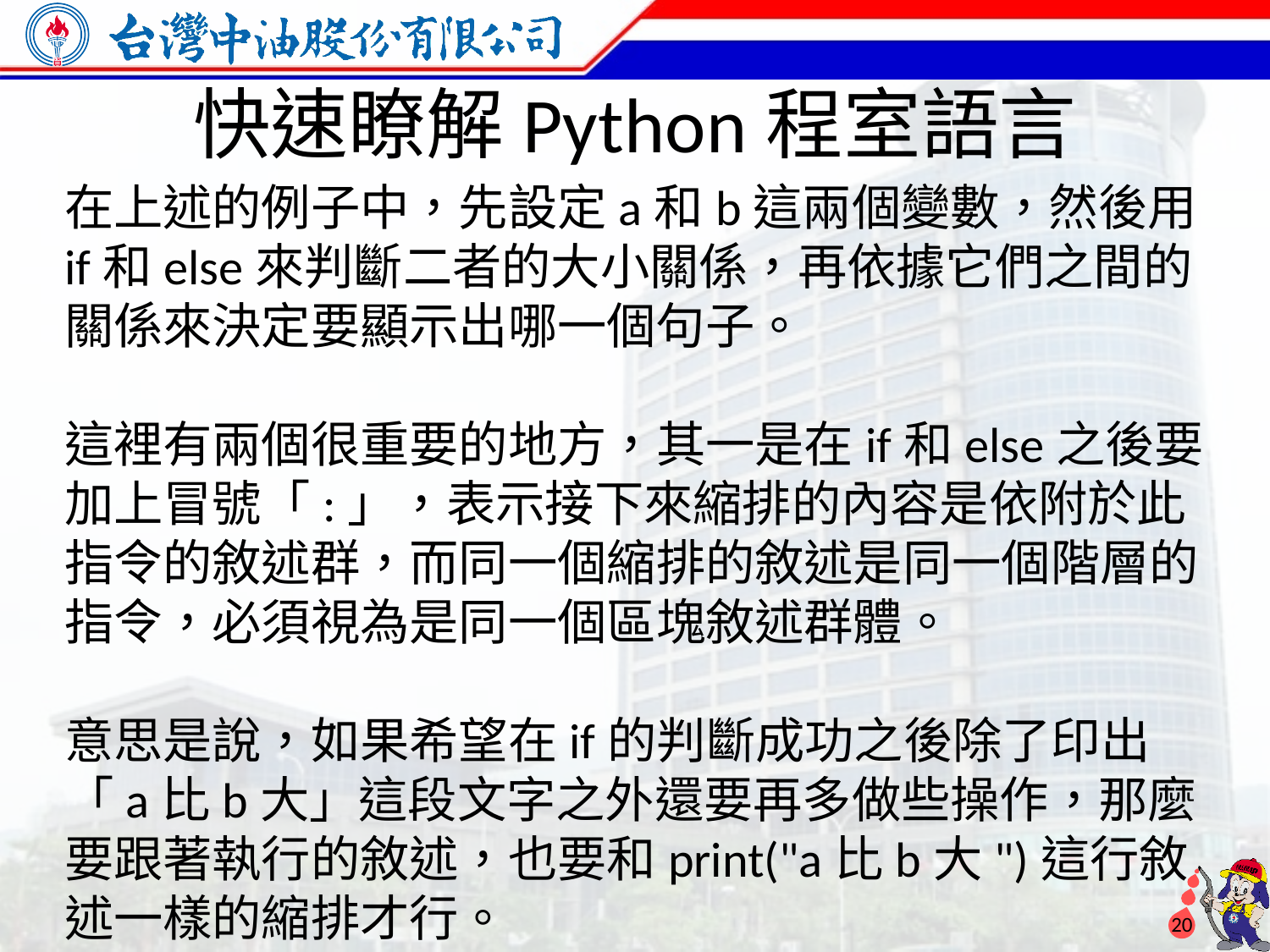

快速瞭解Python程室語言
在上述的例子中，先設定a和b這兩個變數，然後用if和else來判斷二者的大小關係，再依據它們之間的關係來決定要顯示出哪一個句子。

這裡有兩個很重要的地方，其一是在if和else之後要加上冒號「:」，表示接下來縮排的內容是依附於此指令的敘述群，而同一個縮排的敘述是同一個階層的指令，必須視為是同一個區塊敘述群體。

意思是說，如果希望在if的判斷成功之後除了印出「a比b大」這段文字之外還要再多做些操作，那麼要跟著執行的敘述，也要和print("a比b大")這行敘述一樣的縮排才行。

20